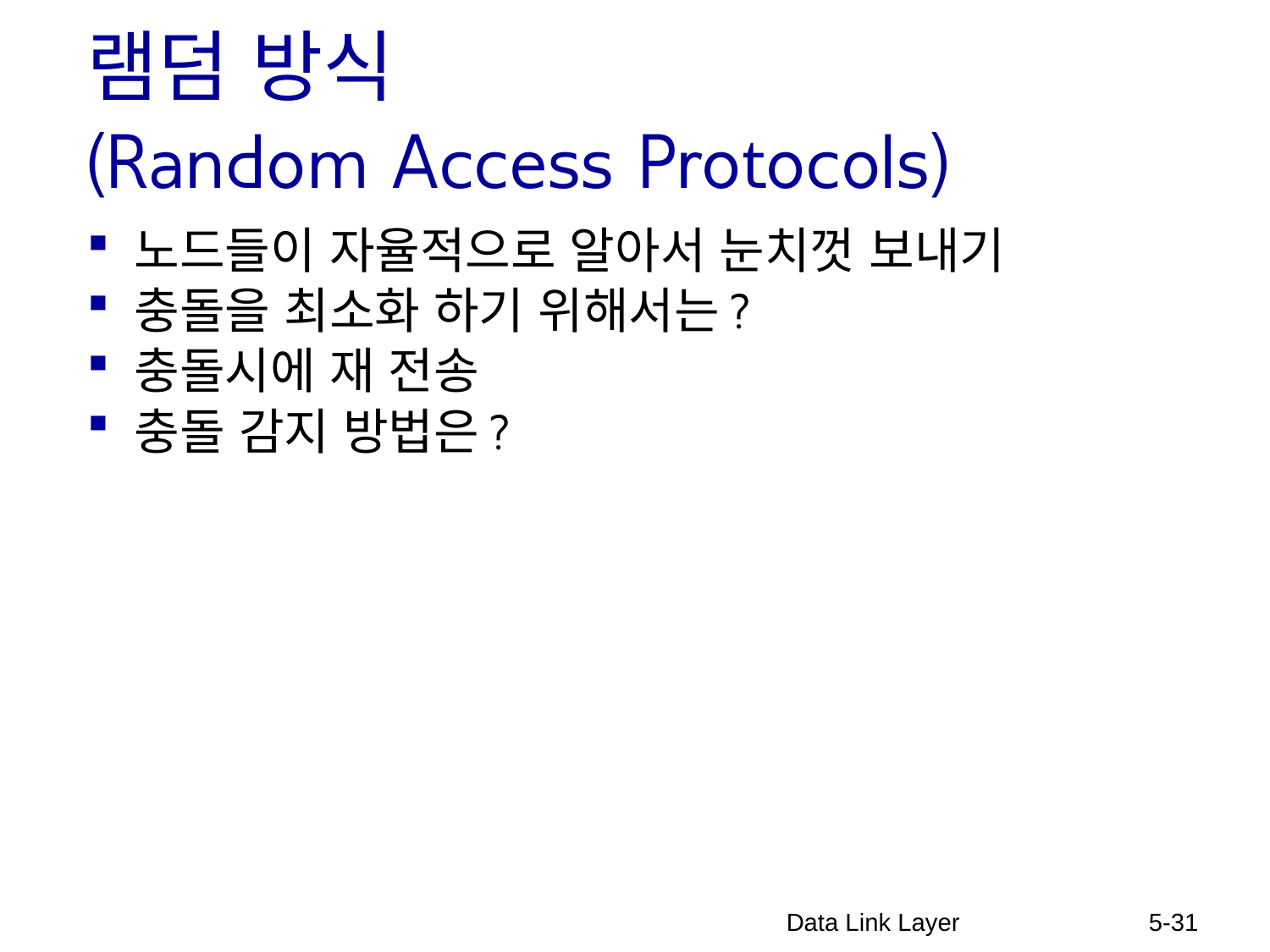

# 램덤 방식 (Random Access Protocols)
노드들이 자율적으로 알아서 눈치껏 보내기
충돌을 최소화 하기 위해서는?
충돌시에 재 전송
충돌 감지 방법은?

Data Link Layer
5-31